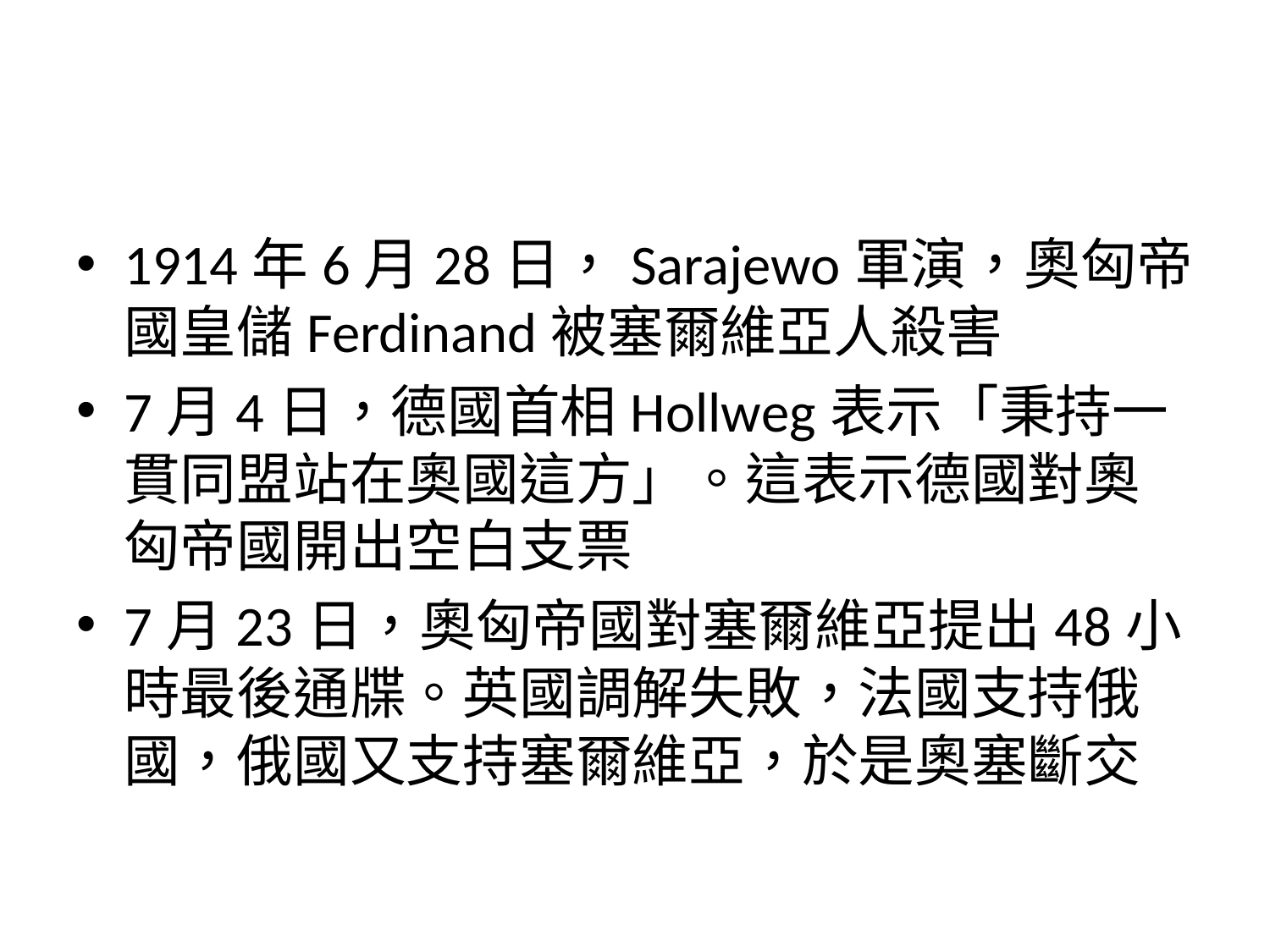

#
1914年6月28日，Sarajewo軍演，奧匈帝國皇儲Ferdinand被塞爾維亞人殺害
7月4日，德國首相Hollweg表示「秉持一貫同盟站在奧國這方」。這表示德國對奧匈帝國開出空白支票
7月23日，奧匈帝國對塞爾維亞提出48小時最後通牒。英國調解失敗，法國支持俄國，俄國又支持塞爾維亞，於是奧塞斷交